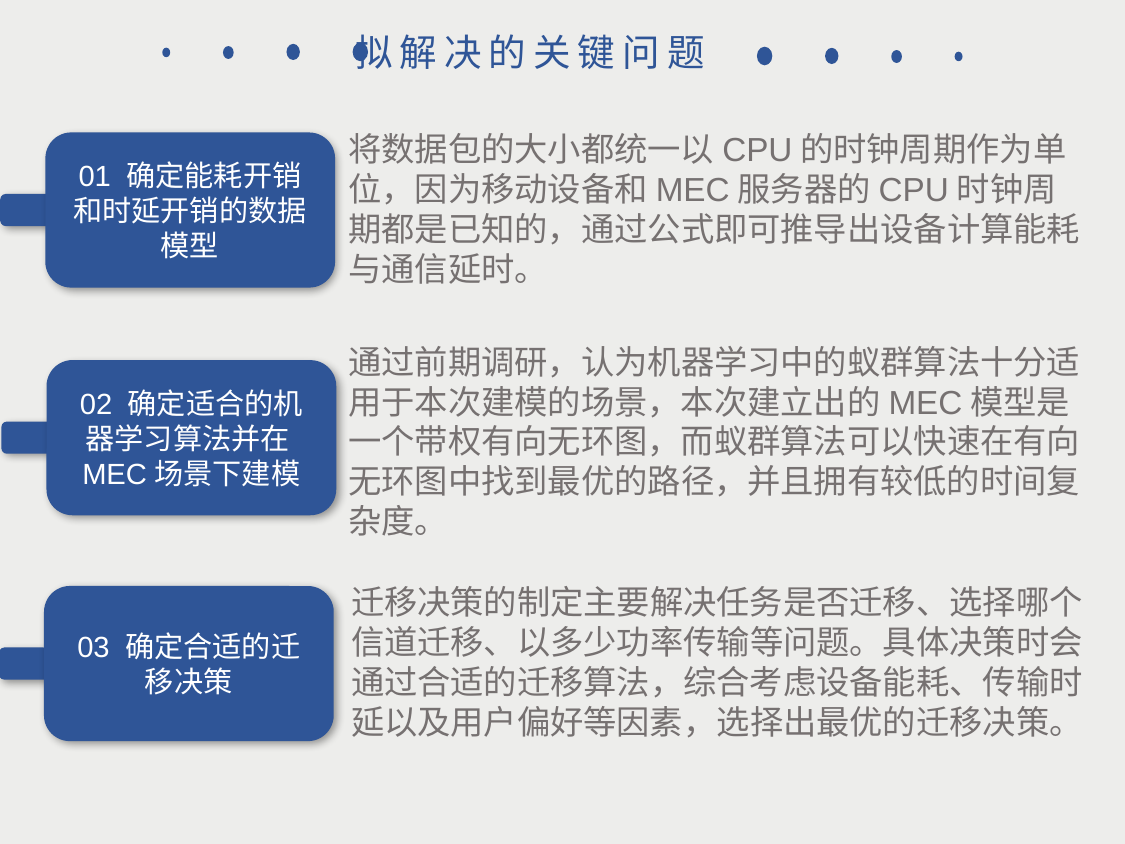

拟解决的关键问题

将数据包的大小都统一以CPU的时钟周期作为单位，因为移动设备和MEC服务器的CPU时钟周期都是已知的，通过公式即可推导出设备计算能耗与通信延时。
01 确定能耗开销和时延开销的数据模型

通过前期调研，认为机器学习中的蚁群算法十分适用于本次建模的场景，本次建立出的MEC模型是一个带权有向无环图，而蚁群算法可以快速在有向无环图中找到最优的路径，并且拥有较低的时间复杂度。
02 确定适合的机器学习算法并在MEC场景下建模

迁移决策的制定主要解决任务是否迁移、选择哪个信道迁移、以多少功率传输等问题。具体决策时会通过合适的迁移算法，综合考虑设备能耗、传输时延以及用户偏好等因素，选择出最优的迁移决策。
03 确定合适的迁移决策